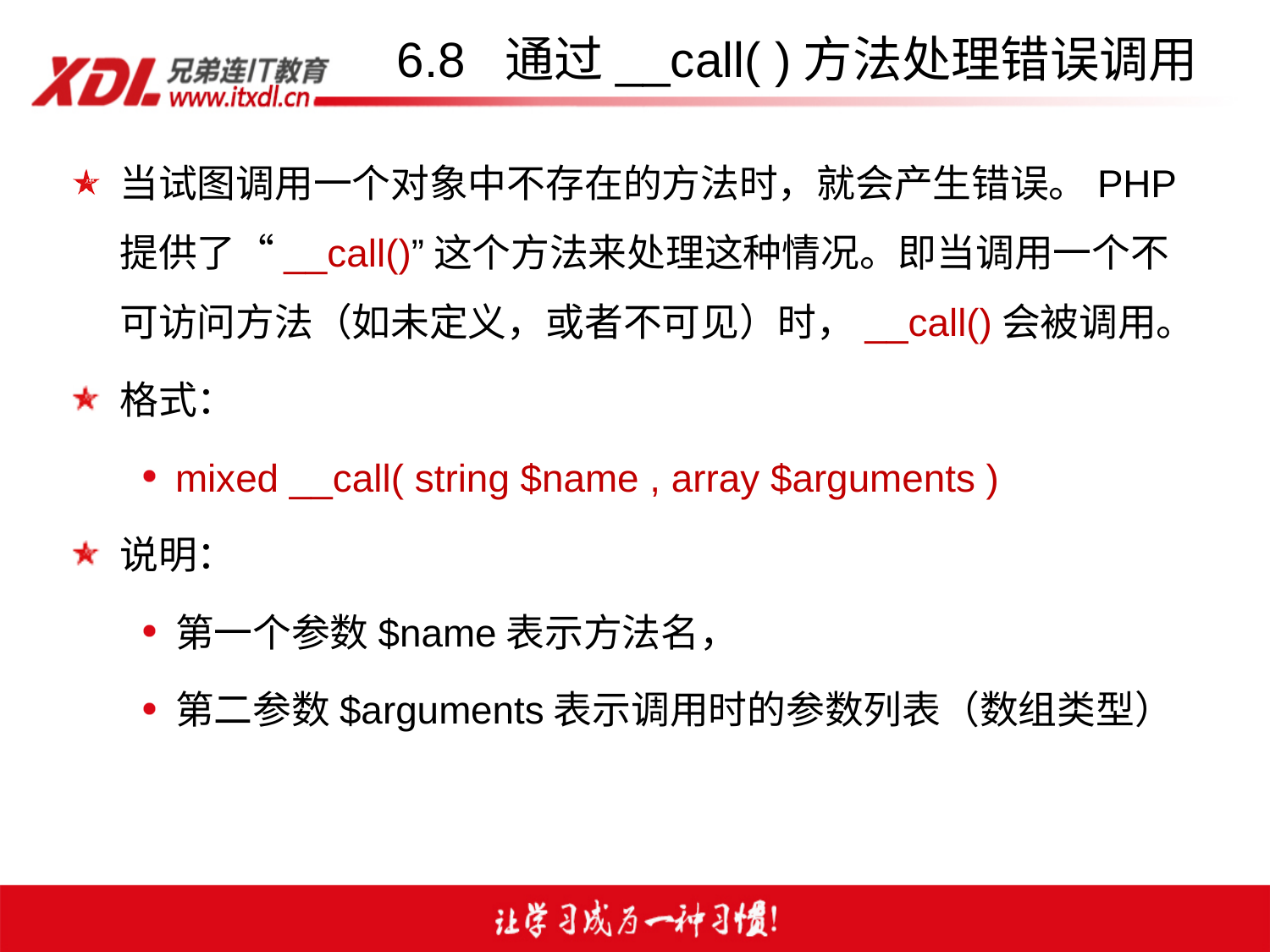

# 6.8  通过__call( )方法处理错误调用
当试图调用一个对象中不存在的方法时，就会产生错误。PHP提供了“__call()”这个方法来处理这种情况。即当调用一个不可访问方法（如未定义，或者不可见）时，__call()会被调用。
格式：
mixed __call( string $name , array $arguments )
说明：
第一个参数$name表示方法名，
第二参数$arguments表示调用时的参数列表（数组类型）